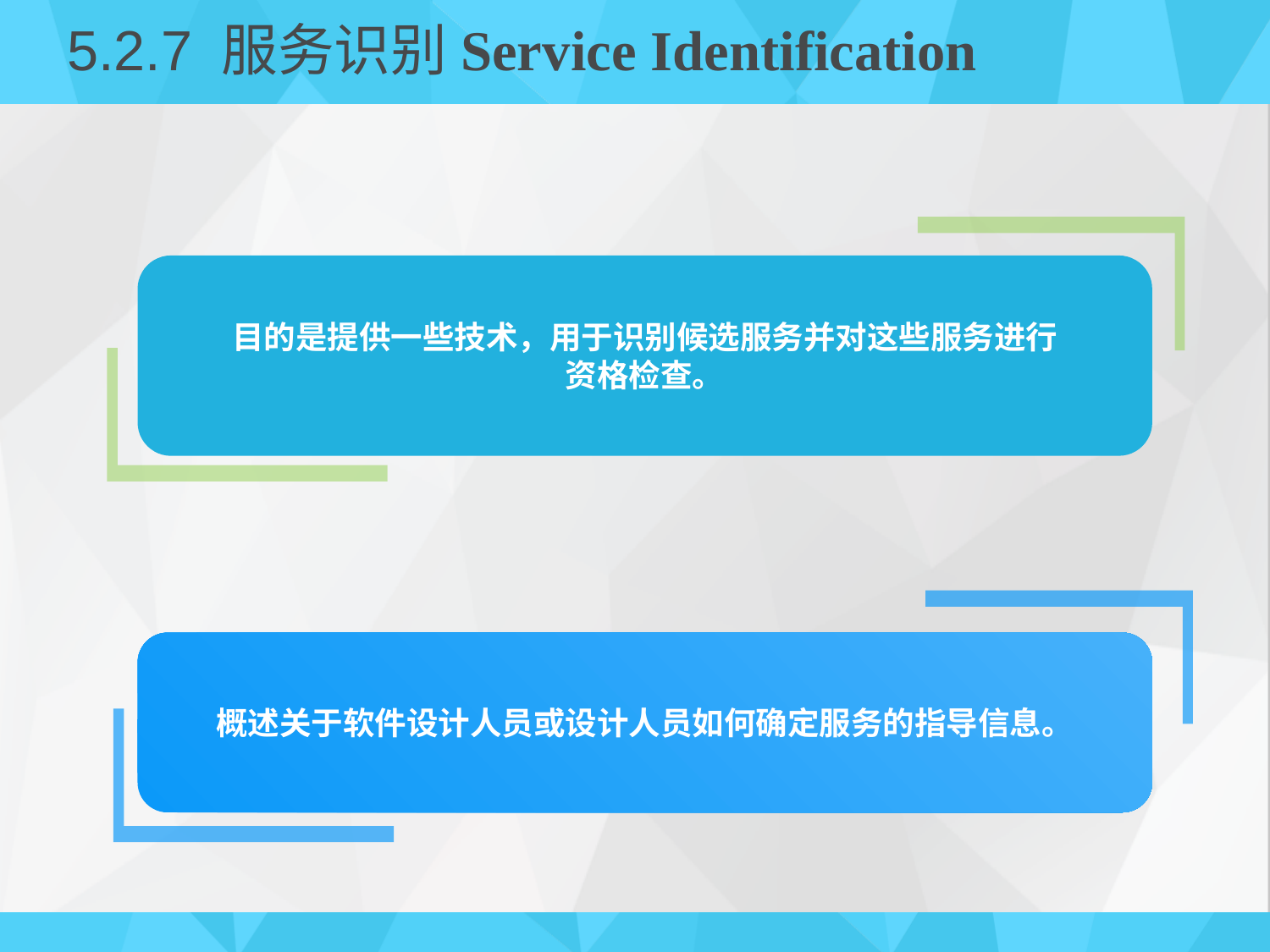

# 5.2.7 服务识别Service Identification

目的是提供一些技术，用于识别候选服务并对这些服务进行
资格检查。

概述关于软件设计人员或设计人员如何确定服务的指导信息。